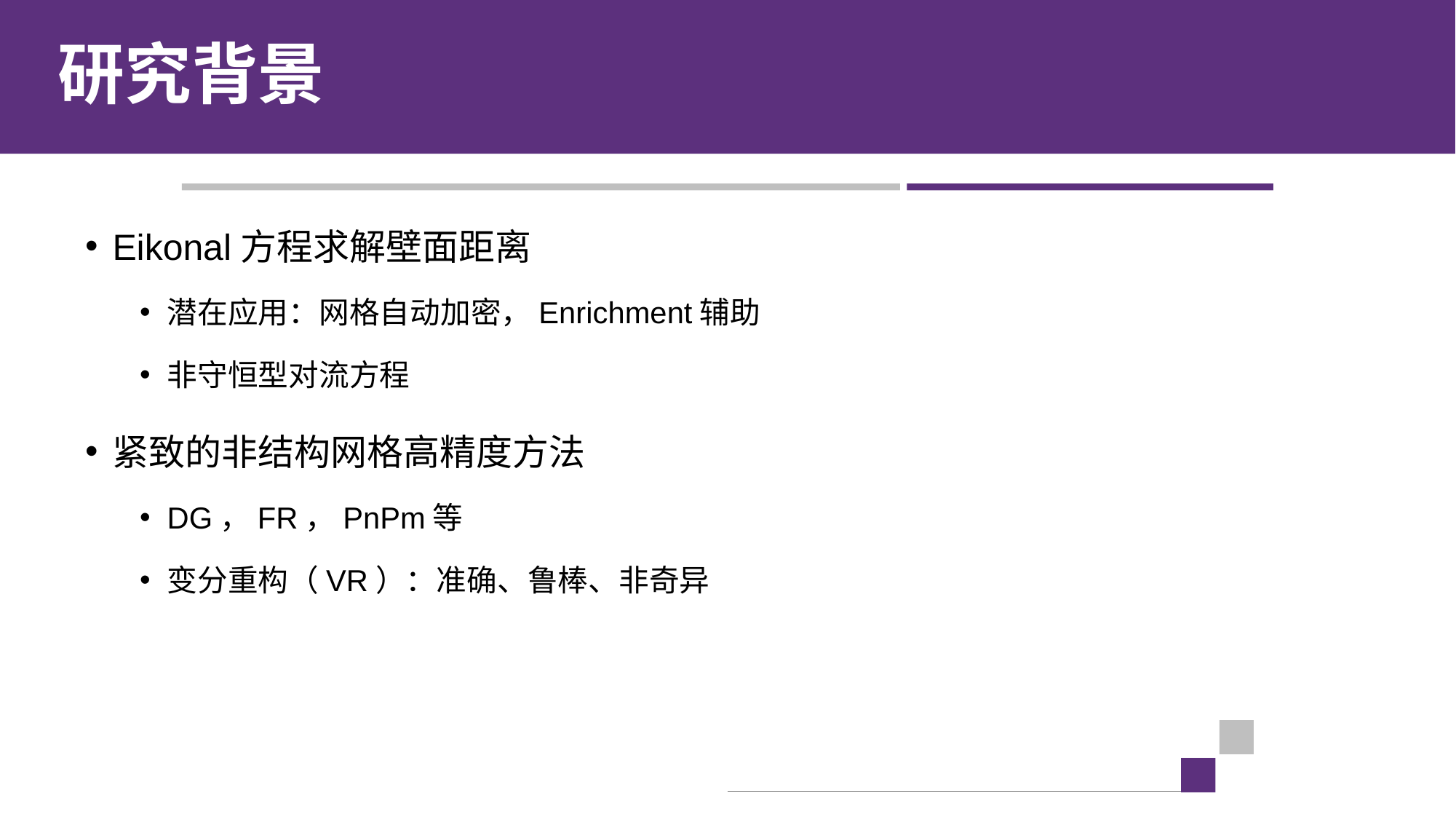

# 研究背景

Eikonal方程求解壁面距离
潜在应用：网格自动加密，Enrichment辅助
非守恒型对流方程
紧致的非结构网格高精度方法
DG，FR，PnPm等
变分重构（VR）：准确、鲁棒、非奇异